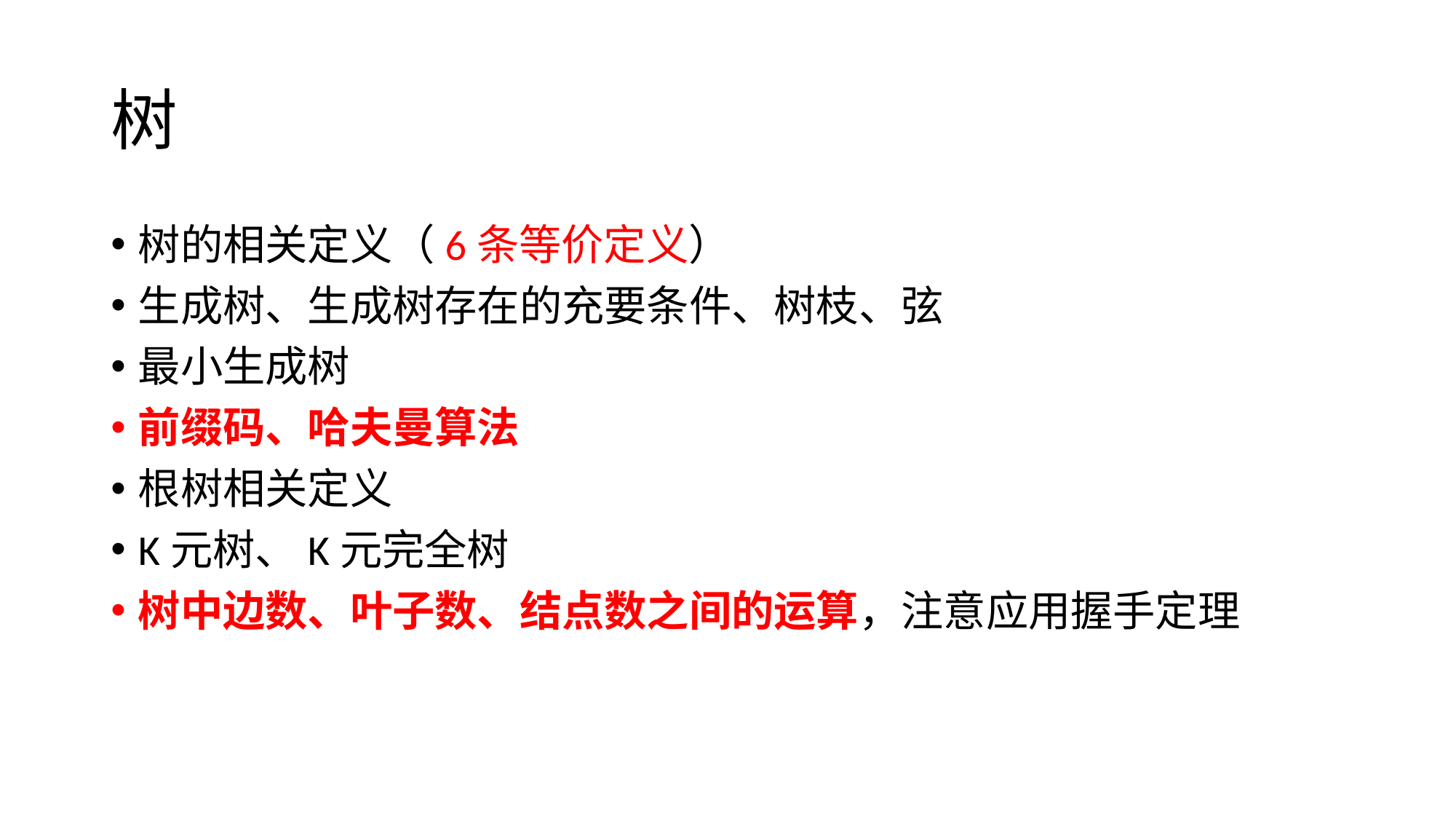

# 树
树的相关定义（6条等价定义）
生成树、生成树存在的充要条件、树枝、弦
最小生成树
前缀码、哈夫曼算法
根树相关定义
K元树、K元完全树
树中边数、叶子数、结点数之间的运算，注意应用握手定理